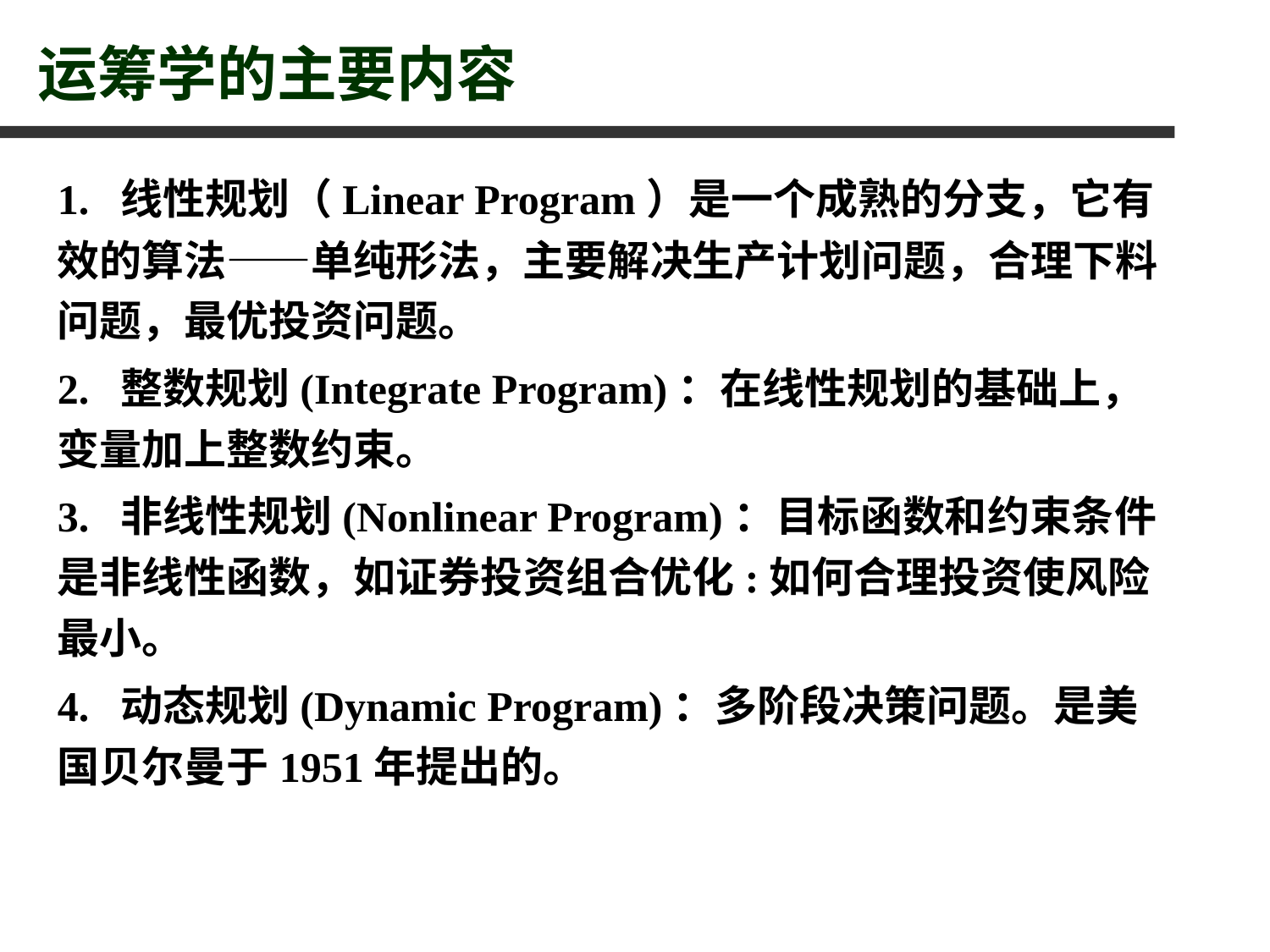

# 运筹学的主要内容
1.  线性规划（Linear Program）是一个成熟的分支，它有效的算法——单纯形法，主要解决生产计划问题，合理下料问题，最优投资问题。
2.  整数规划(Integrate Program)：在线性规划的基础上，变量加上整数约束。
3.  非线性规划(Nonlinear Program)：目标函数和约束条件是非线性函数，如证券投资组合优化:如何合理投资使风险最小。
4.  动态规划(Dynamic Program)：多阶段决策问题。是美国贝尔曼于1951年提出的。